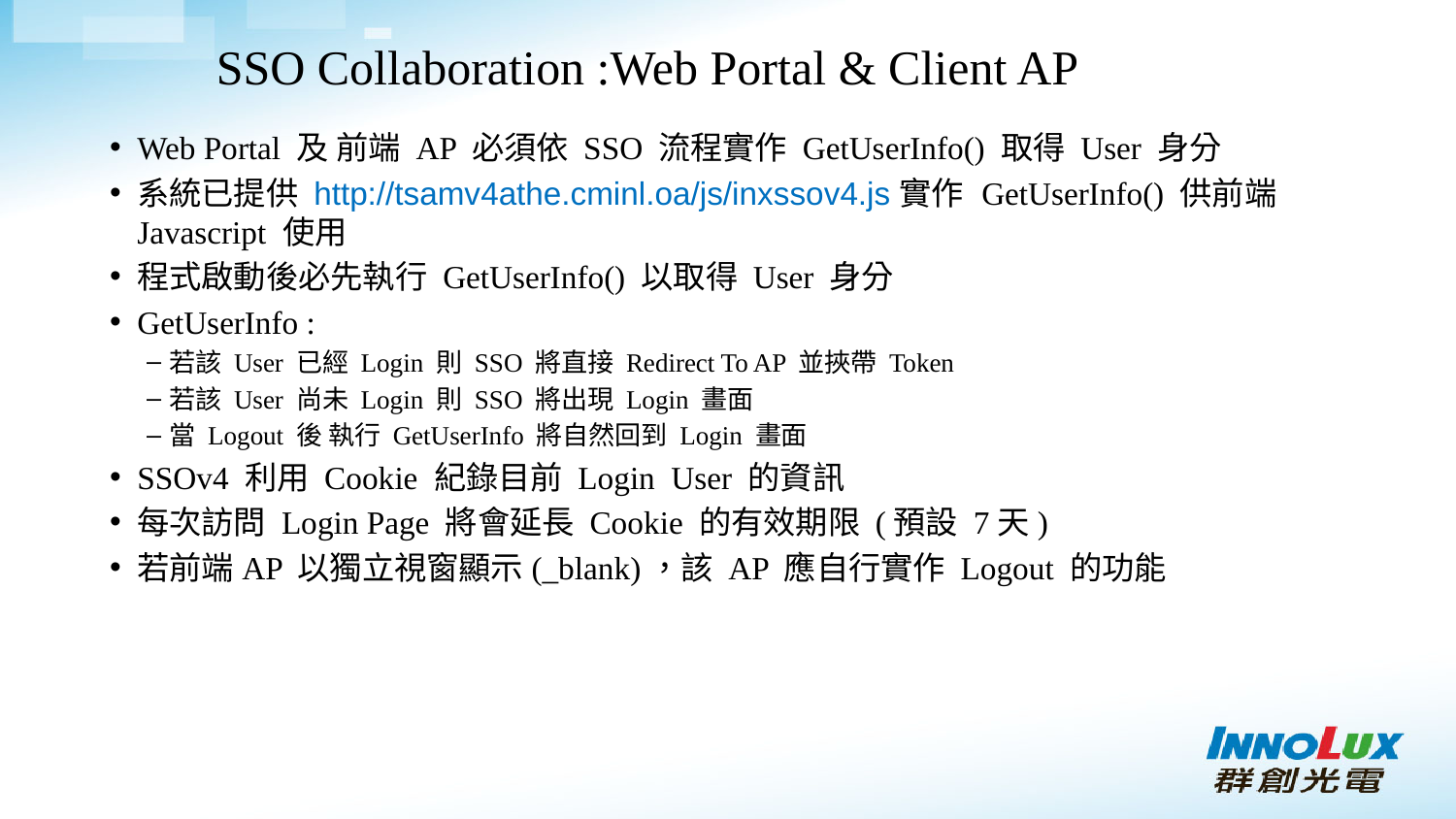

# SSO Collaboration :Web Portal & Client AP
Web Portal 及 前端 AP 必須依 SSO 流程實作 GetUserInfo() 取得 User 身分
系統已提供 http://tsamv4athe.cminl.oa/js/inxssov4.js實作 GetUserInfo() 供前端 Javascript 使用
程式啟動後必先執行 GetUserInfo() 以取得 User 身分
GetUserInfo :
若該 User 已經 Login 則 SSO 將直接 Redirect To AP 並挾帶 Token
若該 User 尚未 Login 則 SSO 將出現 Login 畫面
當 Logout 後 執行 GetUserInfo 將自然回到 Login 畫面
SSOv4 利用 Cookie 紀錄目前 Login  User 的資訊
每次訪問 Login Page 將會延長 Cookie 的有效期限 (預設 7天)
若前端AP 以獨立視窗顯示(_blank)，該 AP 應自行實作 Logout 的功能